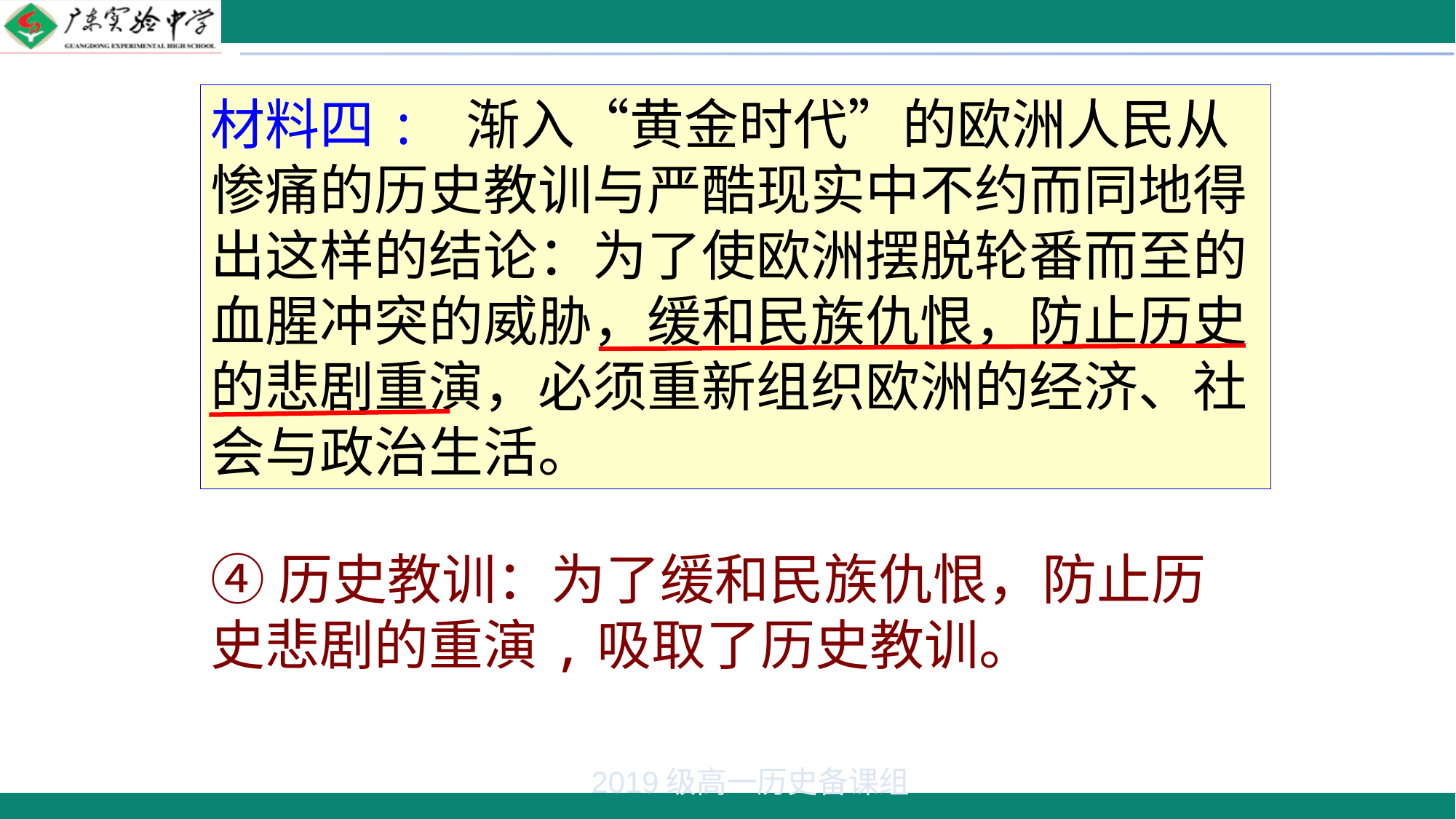

材料四: 渐入“黄金时代”的欧洲人民从惨痛的历史教训与严酷现实中不约而同地得出这样的结论：为了使欧洲摆脱轮番而至的血腥冲突的威胁，缓和民族仇恨，防止历史的悲剧重演，必须重新组织欧洲的经济、社会与政治生活。

④历史教训：为了缓和民族仇恨，防止历史悲剧的重演,吸取了历史教训。